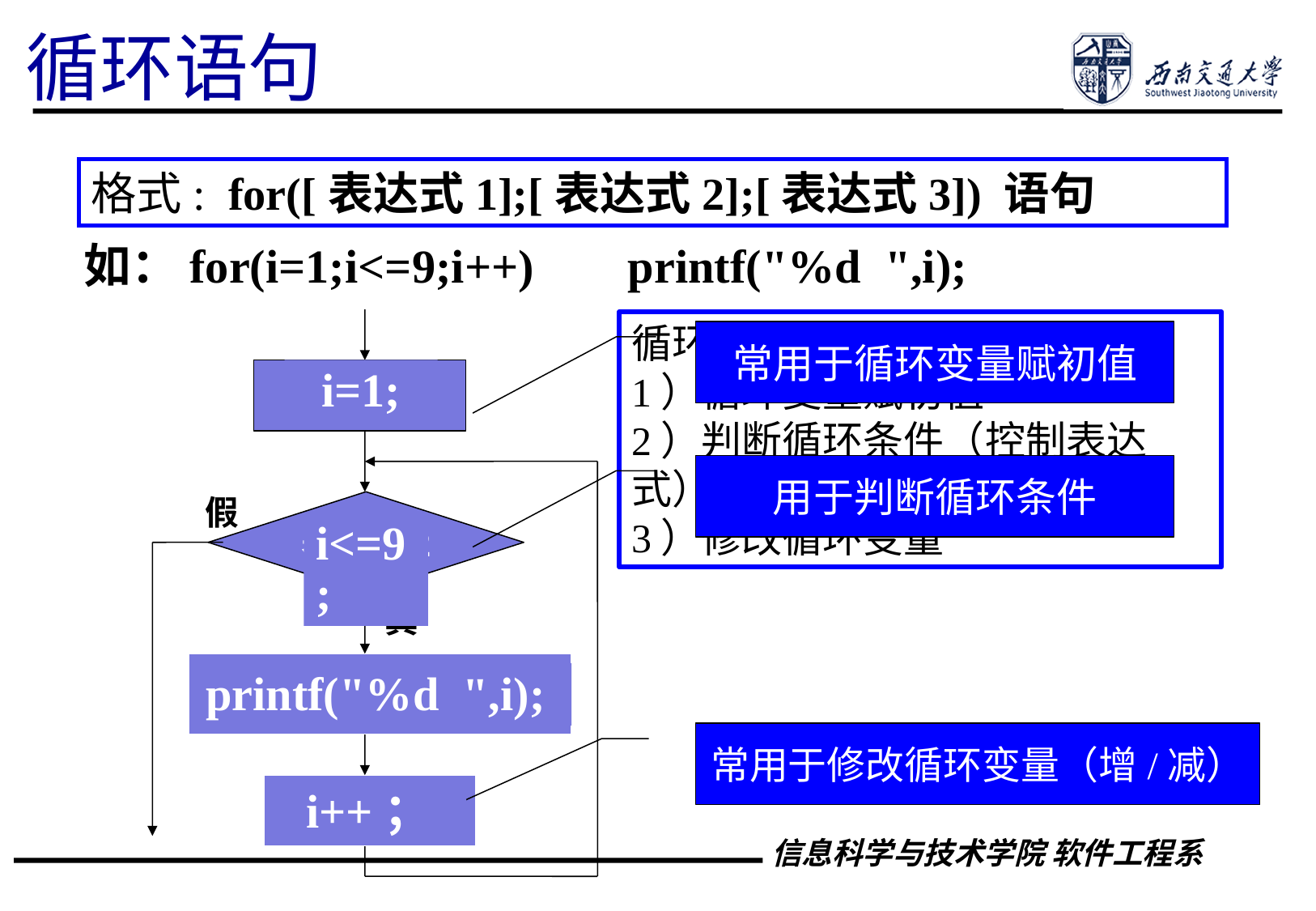

循环语句
格式:  for([表达式1];[表达式2];[表达式3]) 语句
如：for(i=1;i<=9;i++)        printf("%d  ",i);

循环三要素:
1）循环变量赋初值
2）判断循环条件（控制表达式）
3）修改循环变量
常用于循环变量赋初值
i=1;
i<=9;
printf("%d  ",i);
i++；
表达式1

用于判断循环条件

假
表达式2

真
　语句(循环体）
常用于修改循环变量（增/减）

表达式3